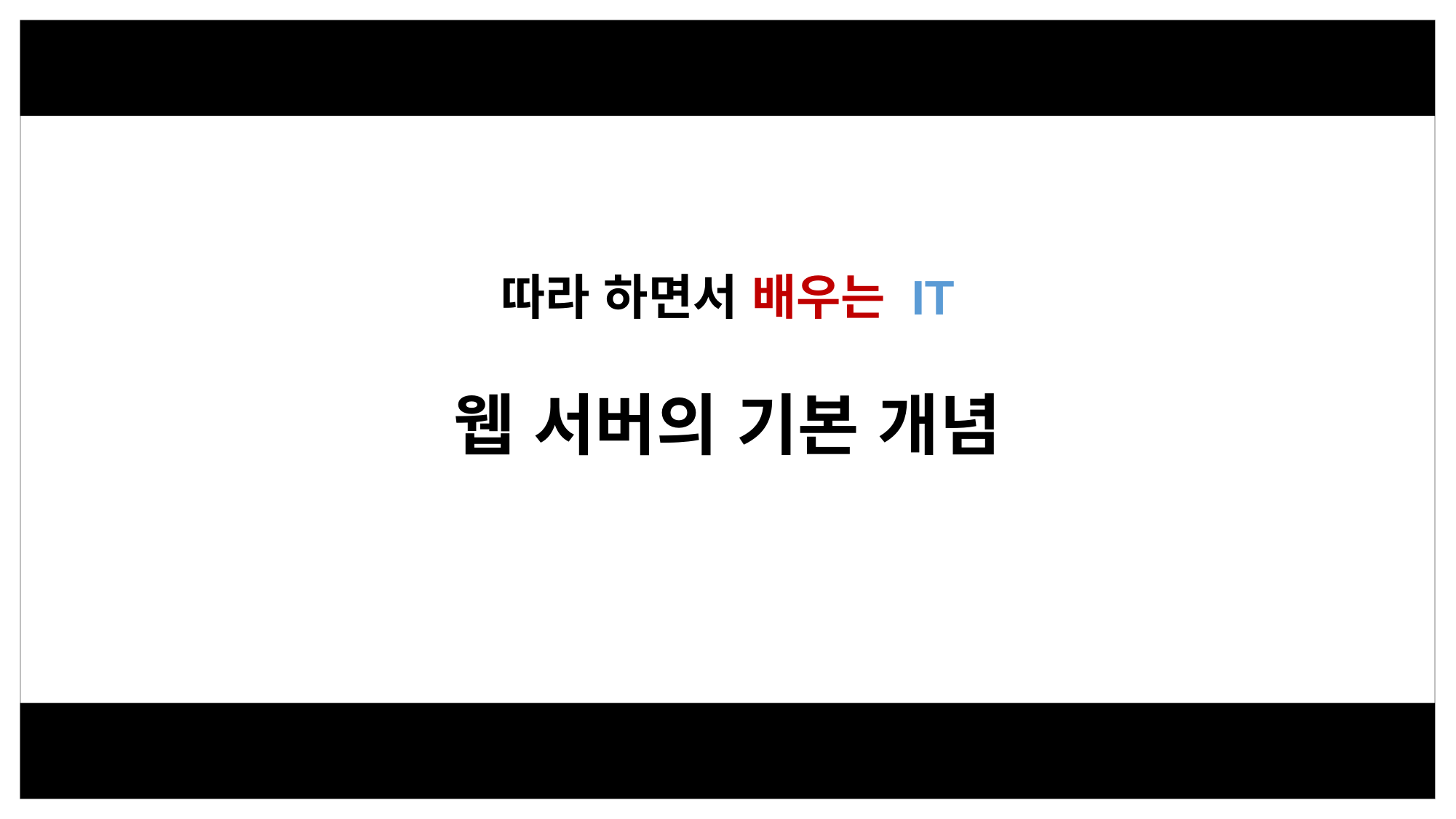

따라 하면서 배우는 IT

웹 서버의 기본 개념